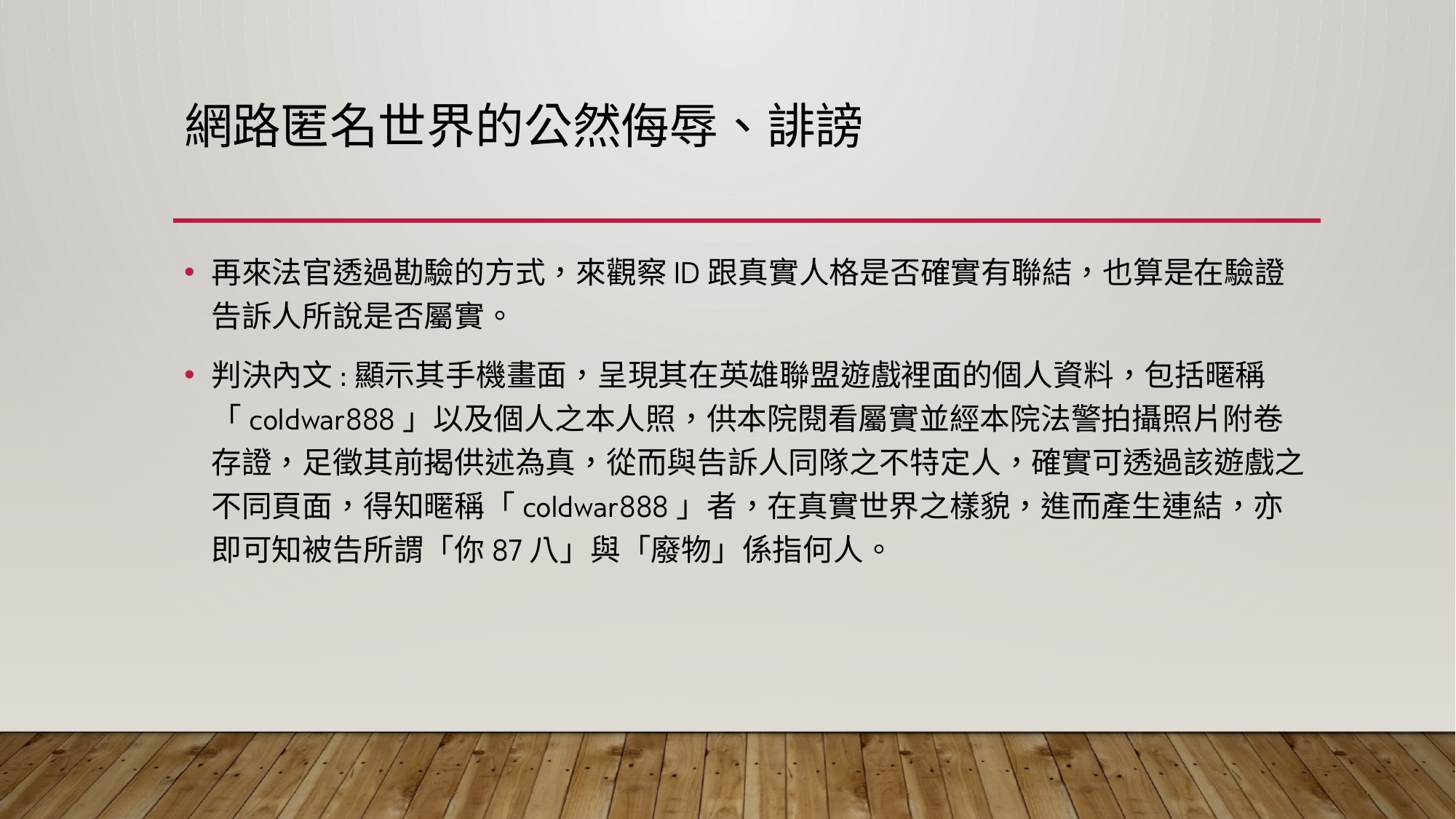

# 網路匿名世界的公然侮辱、誹謗
再來法官透過勘驗的方式，來觀察ID跟真實人格是否確實有聯結，也算是在驗證告訴人所說是否屬實。
判決內文:顯示其手機畫面，呈現其在英雄聯盟遊戲裡面的個人資料，包括暱稱「coldwar888」以及個人之本人照，供本院閱看屬實並經本院法警拍攝照片附卷存證，足徵其前揭供述為真，從而與告訴人同隊之不特定人，確實可透過該遊戲之不同頁面，得知暱稱「coldwar888」者，在真實世界之樣貌，進而產生連結，亦即可知被告所謂「你87八」與「廢物」係指何人。